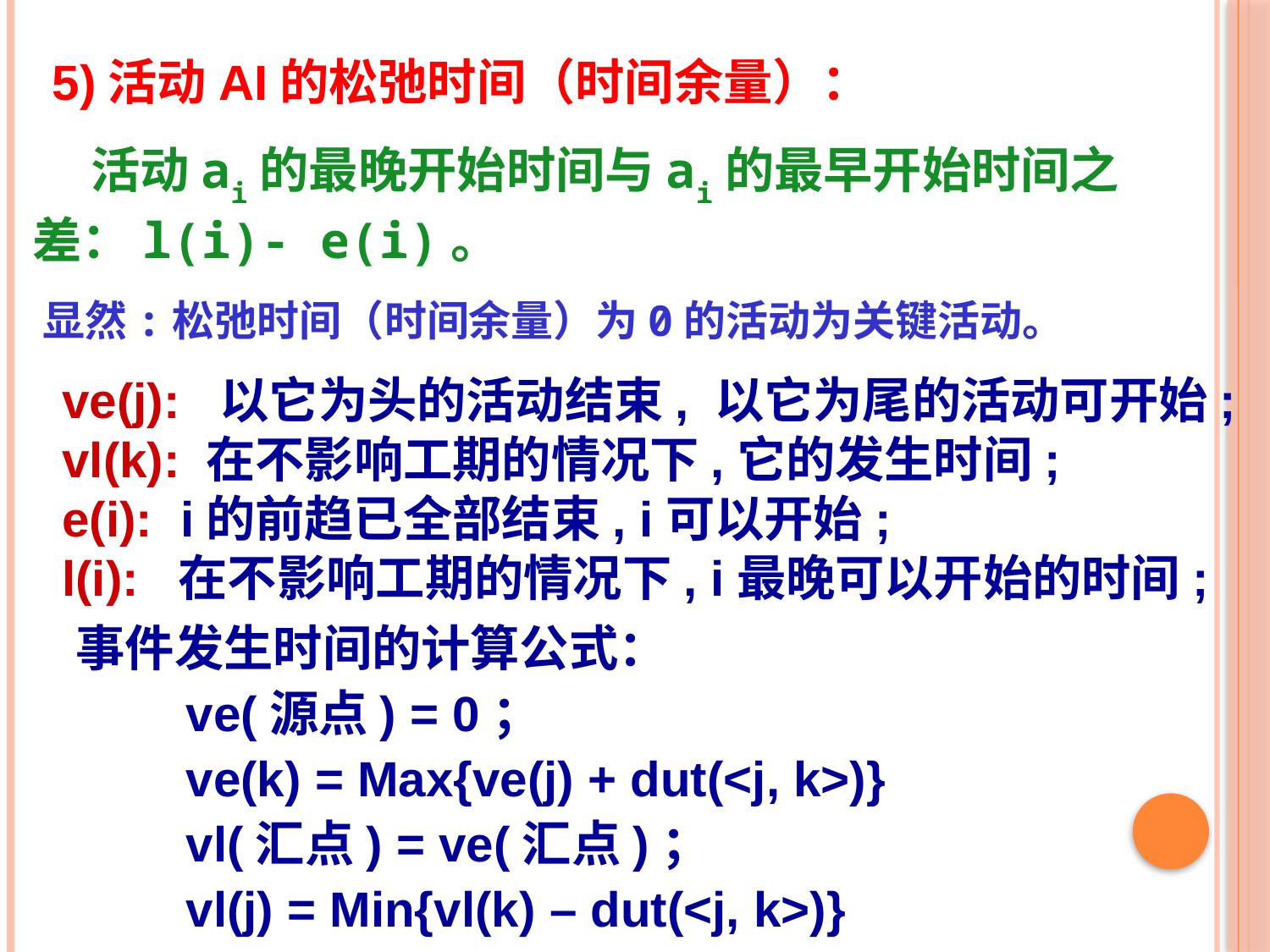

# 5)活动ai的松弛时间（时间余量）：
   活动ai的最晚开始时间与ai的最早开始时间之差：l(i)- e(i)。
显然:松弛时间（时间余量）为0的活动为关键活动。
ve(j):  以它为头的活动结束, 以它为尾的活动可开始;
vl(k): 在不影响工期的情况下,它的发生时间;
e(i):  i的前趋已全部结束, i可以开始;
l(i):  在不影响工期的情况下, i最晚可以开始的时间;
事件发生时间的计算公式：
        ve(源点) = 0；
        ve(k) = Max{ve(j) + dut(<j, k>)}
        vl(汇点) = ve(汇点)；
        vl(j) = Min{vl(k) – dut(<j, k>)}